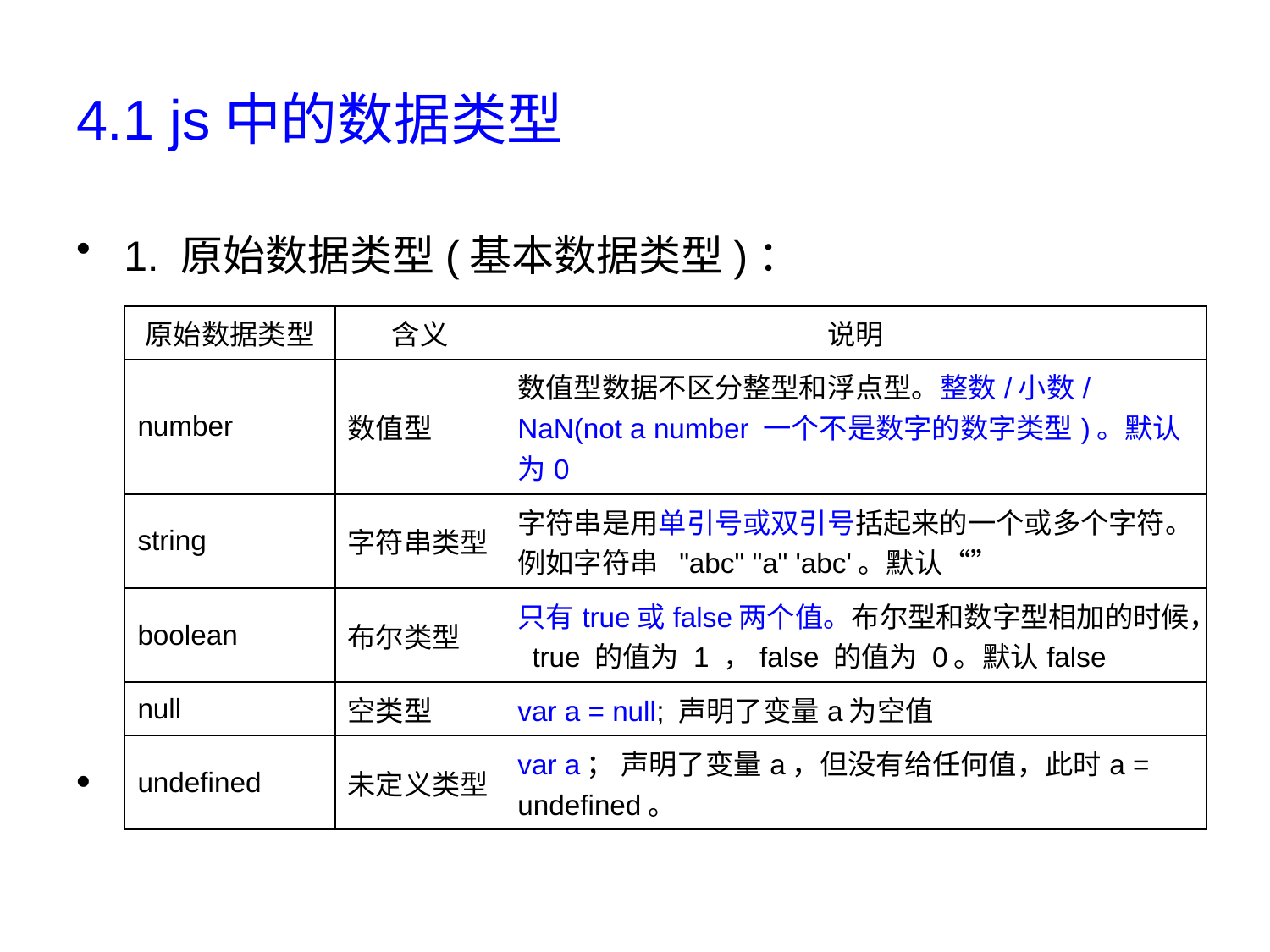

# 4.1 js中的数据类型
1. 原始数据类型(基本数据类型)：

2. 引用数据类型：对象类型

| 原始数据类型 | 含义 | 说明 |
| --- | --- | --- |
| number | 数值型 | 数值型数据不区分整型和浮点型。整数/小数/NaN(not a number 一个不是数字的数字类型)。默认为0 |
| string | 字符串类型 | 字符串是用单引号或双引号括起来的一个或多个字符。例如字符串 "abc" "a" 'abc'。默认“” |
| boolean | 布尔类型 | 只有true或false两个值。布尔型和数字型相加的时候， true 的值为 1 ，false 的值为 0。默认false |
| null | 空类型 | var a = null; 声明了变量a为空值 |
| undefined | 未定义类型 | var a； 声明了变量a，但没有给任何值，此时a = undefined。 |